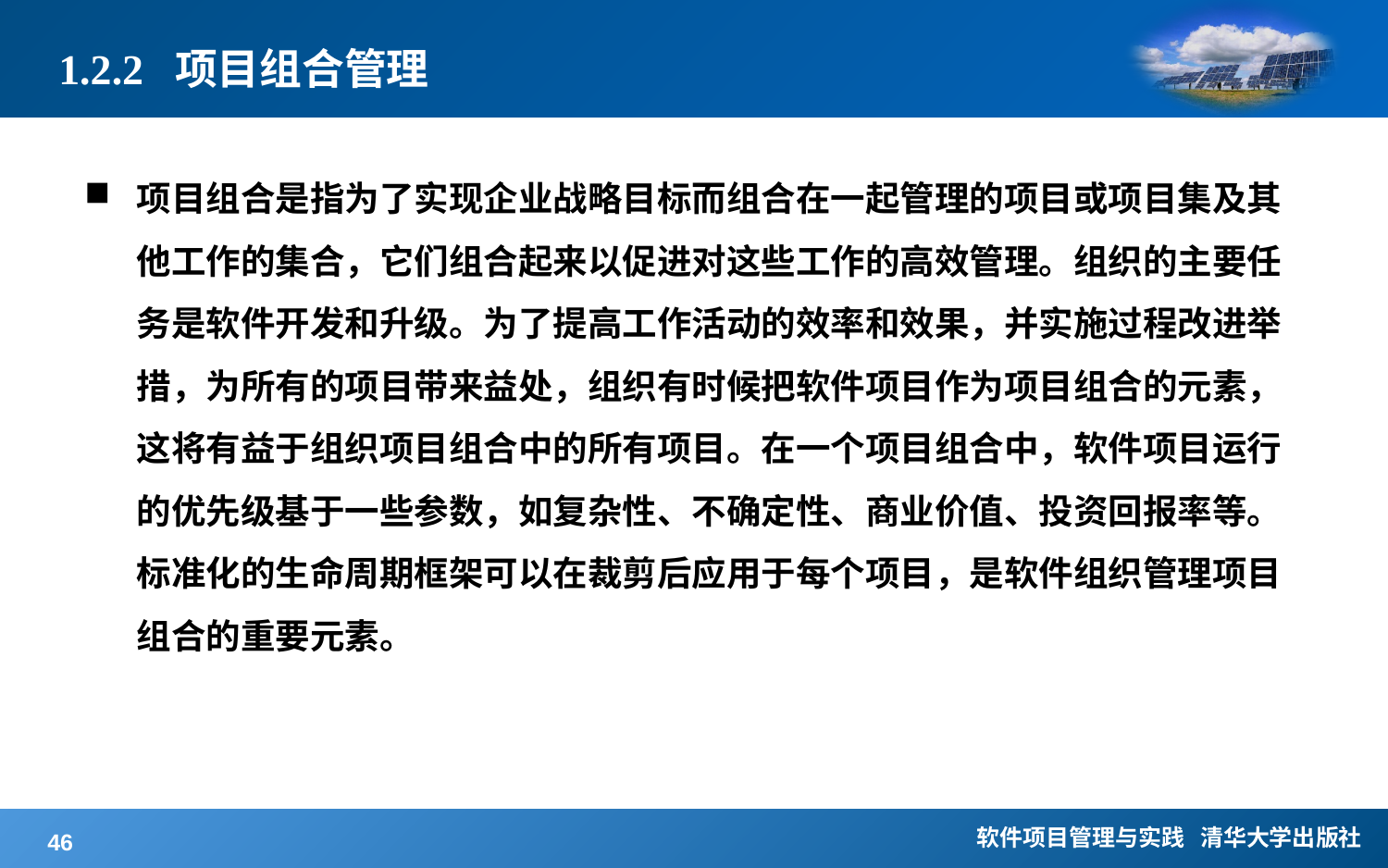

# 1.2.2  项目组合管理
项目组合是指为了实现企业战略目标而组合在一起管理的项目或项目集及其他工作的集合，它们组合起来以促进对这些工作的高效管理。组织的主要任务是软件开发和升级。为了提高工作活动的效率和效果，并实施过程改进举措，为所有的项目带来益处，组织有时候把软件项目作为项目组合的元素，这将有益于组织项目组合中的所有项目。在一个项目组合中，软件项目运行的优先级基于一些参数，如复杂性、不确定性、商业价值、投资回报率等。标准化的生命周期框架可以在裁剪后应用于每个项目，是软件组织管理项目组合的重要元素。